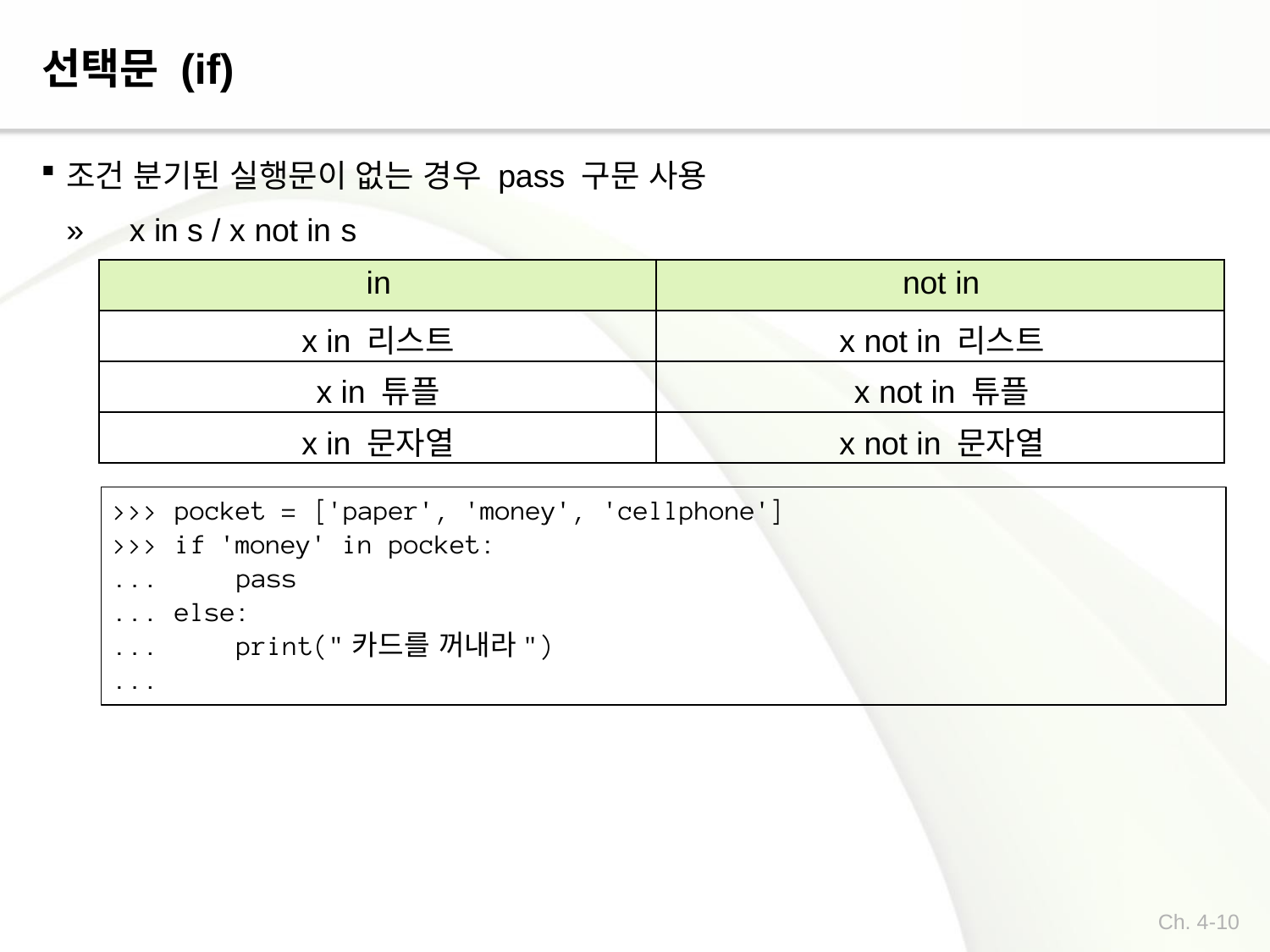

# 선택문 (if)
조건 분기된 실행문이 없는 경우 pass 구문 사용
»	x in s / x not in s
| in | not in |
| --- | --- |
| x in 리스트 | x not in 리스트 |
| x in 튜플 | x not in 튜플 |
| x in 문자열 | x not in 문자열 |

>>> pocket = ['paper', 'money', 'cellphone']
>>> if 'money' in pocket:
...	pass
... else:
...
...
print("카드를 꺼내라")
Ch. 4-10